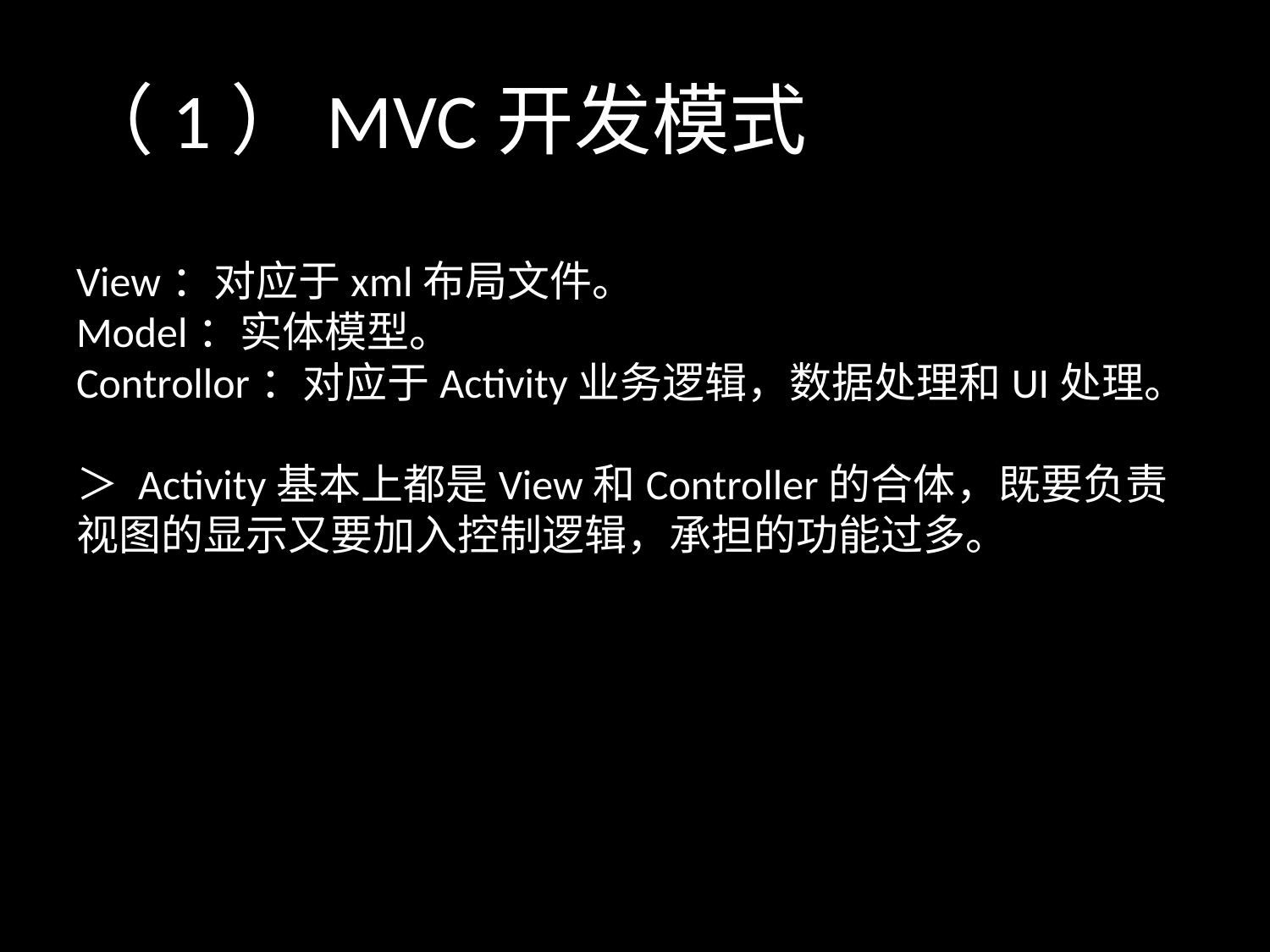

（1）MVC开发模式
# View：对应于xml布局文件。 Model：实体模型。 Controllor：对应于Activity业务逻辑，数据处理和UI处理。 ＞ Activity基本上都是View和Controller的合体，既要负责视图的显示又要加入控制逻辑，承担的功能过多。